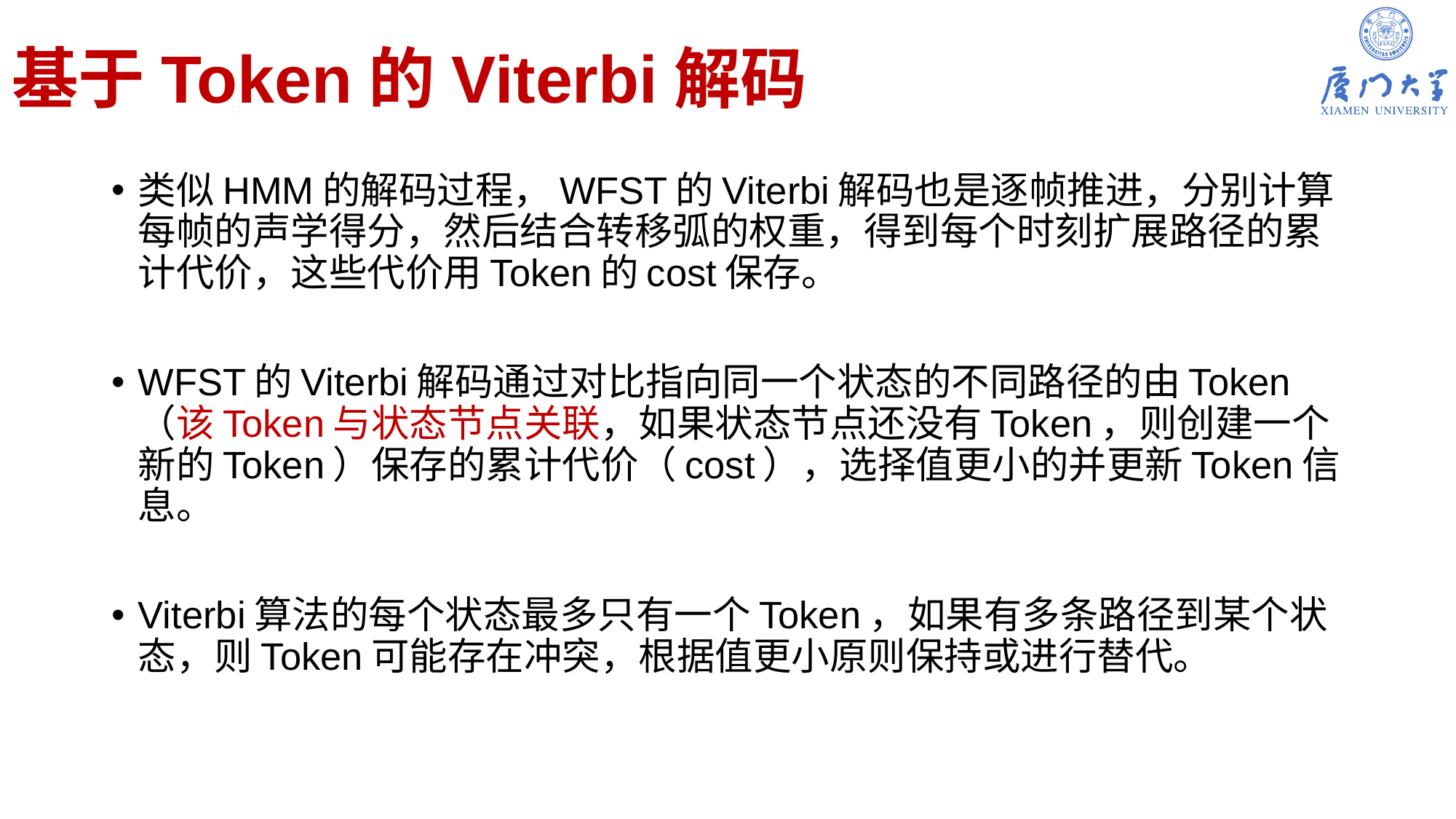

# 基于Token的Viterbi解码
类似HMM的解码过程，WFST的Viterbi解码也是逐帧推进，分别计算每帧的声学得分，然后结合转移弧的权重，得到每个时刻扩展路径的累计代价，这些代价用Token的cost保存。

WFST的Viterbi解码通过对比指向同一个状态的不同路径的由Token（该Token与状态节点关联，如果状态节点还没有Token，则创建一个新的Token）保存的累计代价（cost），选择值更小的并更新Token信息。

Viterbi算法的每个状态最多只有一个Token，如果有多条路径到某个状态，则Token可能存在冲突，根据值更小原则保持或进行替代。